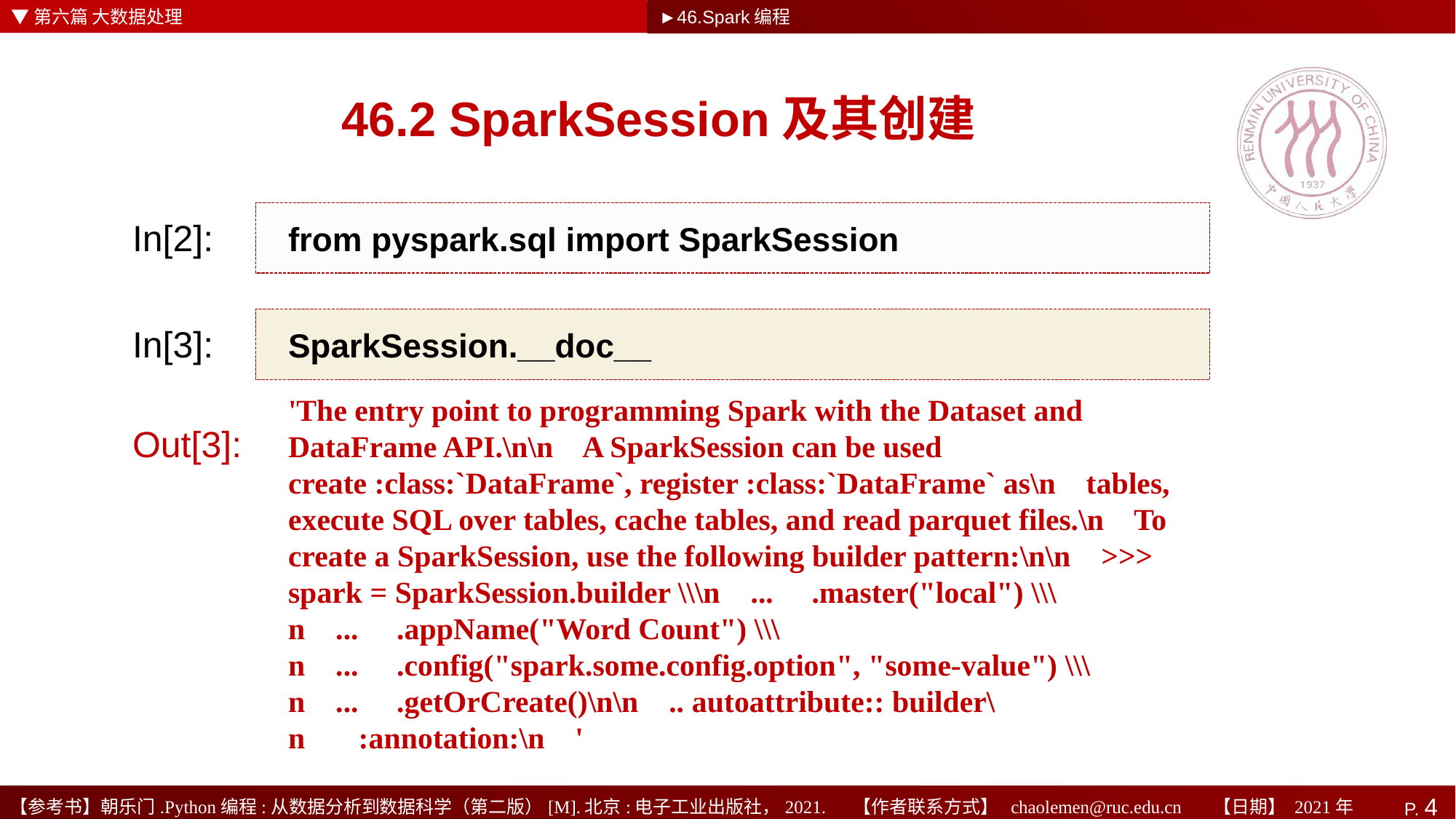

▼第六篇 大数据处理
►46.Spark编程
# 46.2 SparkSession及其创建
from pyspark.sql import SparkSession
In[2]:
SparkSession.__doc__
In[3]:
'The entry point to programming Spark with the Dataset and DataFrame API.\n\n    A SparkSession can be used create :class:`DataFrame`, register :class:`DataFrame` as\n    tables, execute SQL over tables, cache tables, and read parquet files.\n    To create a SparkSession, use the following builder pattern:\n\n    >>> spark = SparkSession.builder \\\n    ...     .master("local") \\\n    ...     .appName("Word Count") \\\n    ...     .config("spark.some.config.option", "some-value") \\\n    ...     .getOrCreate()\n\n    .. autoattribute:: builder\n       :annotation:\n    '
Out[3]: